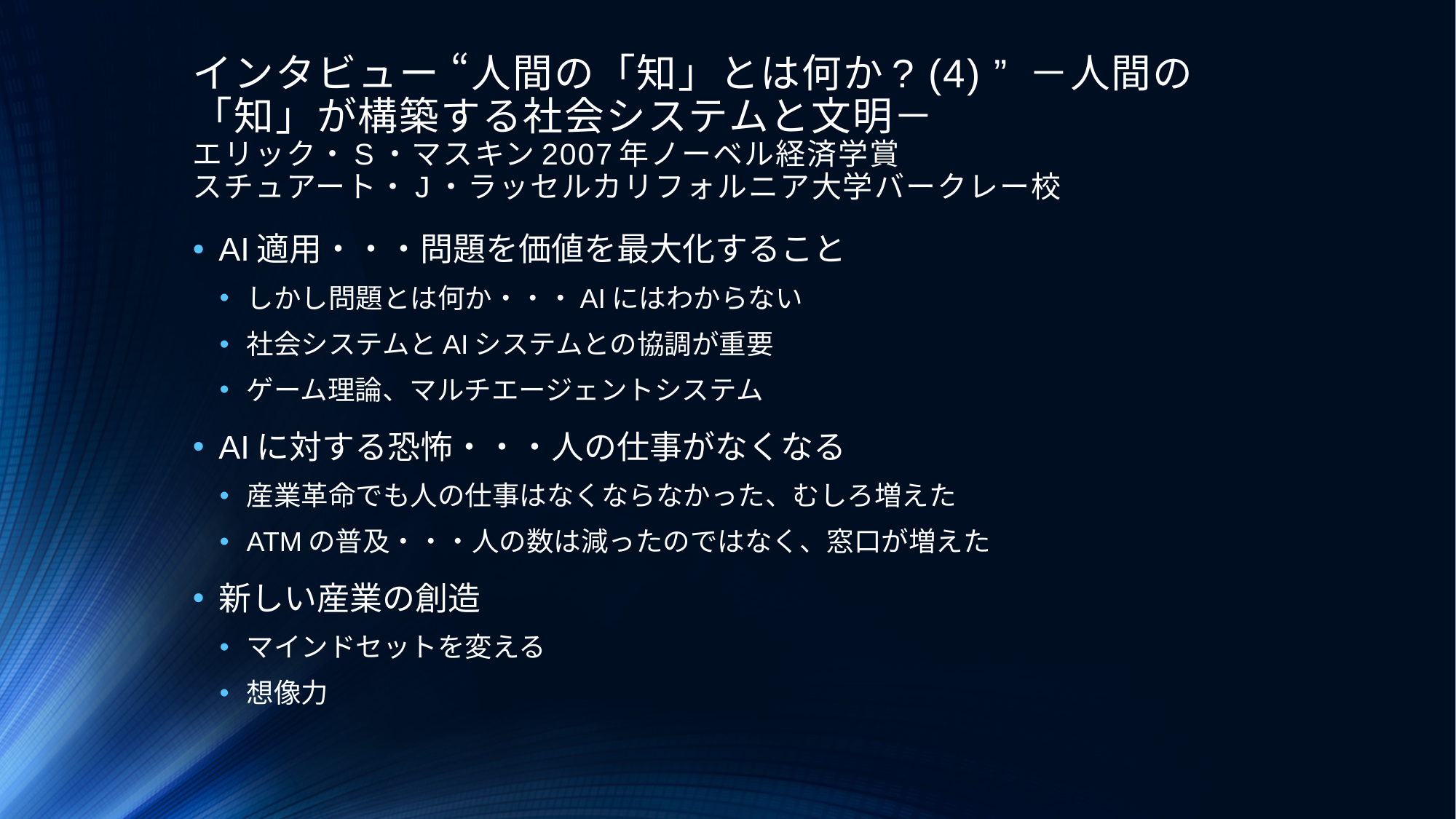

# インタビュー “人間の「知」とは何か? (4) ” －人間の「知」が構築する社会システムと文明－ エリック・S・マスキン2007年ノーベル経済学賞 スチュアート・J・ラッセルカリフォルニア大学バークレー校
AI適用・・・問題を価値を最大化すること
しかし問題とは何か・・・AIにはわからない
社会システムとAIシステムとの協調が重要
ゲーム理論、マルチエージェントシステム
AIに対する恐怖・・・人の仕事がなくなる
産業革命でも人の仕事はなくならなかった、むしろ増えた
ATMの普及・・・人の数は減ったのではなく、窓口が増えた
新しい産業の創造
マインドセットを変える
想像力